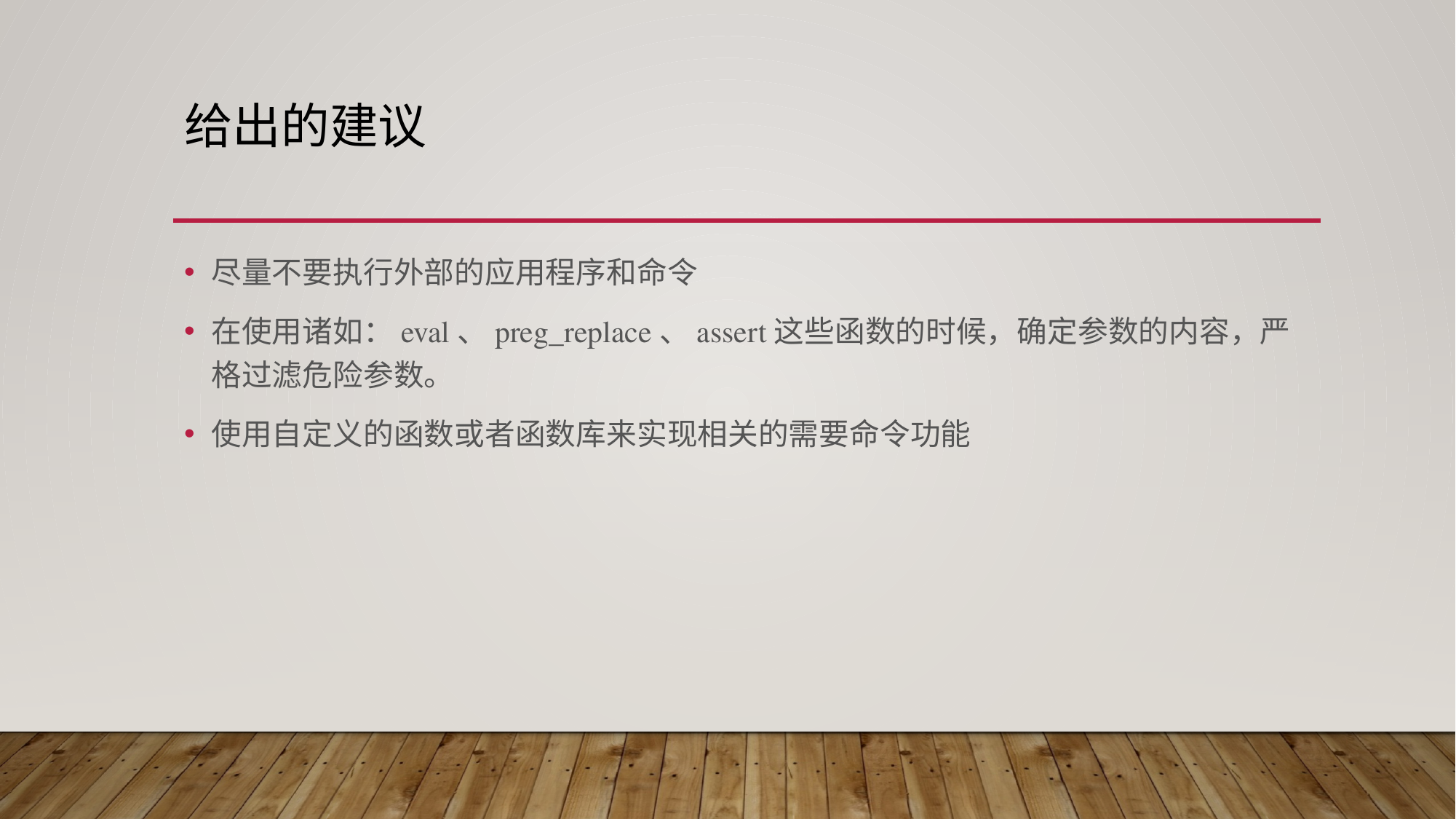

# 给出的建议
尽量不要执行外部的应用程序和命令
在使用诸如：eval、preg_replace、assert这些函数的时候，确定参数的内容，严格过滤危险参数。
使用自定义的函数或者函数库来实现相关的需要命令功能